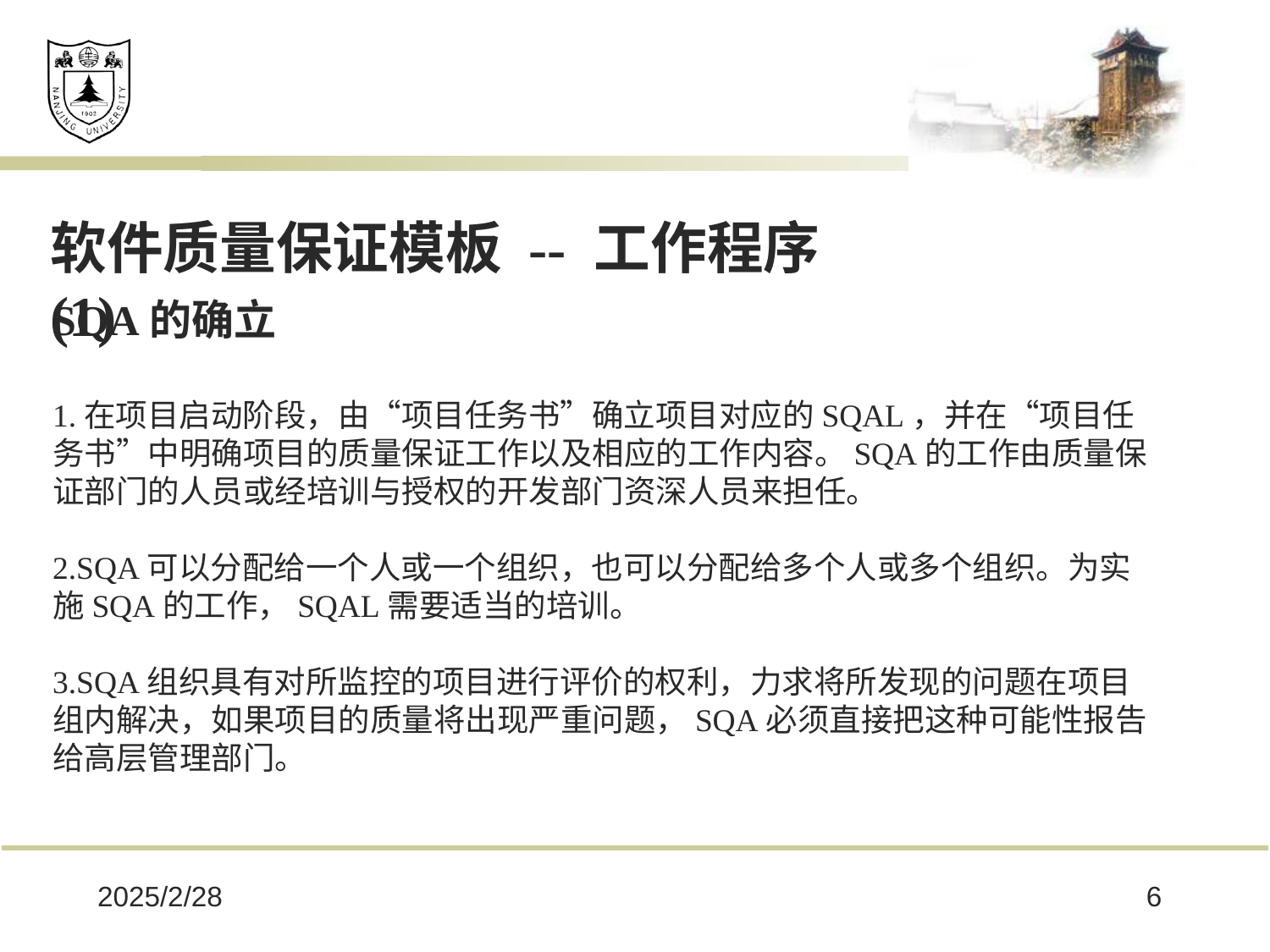

软件质量保证模板 -- 工作程序(1)
SQA的确立

1.在项目启动阶段，由“项目任务书”确立项目对应的SQAL，并在“项目任务书”中明确项目的质量保证工作以及相应的工作内容。SQA的工作由质量保证部门的人员或经培训与授权的开发部门资深人员来担任。

2.SQA可以分配给一个人或一个组织，也可以分配给多个人或多个组织。为实施SQA的工作，SQAL需要适当的培训。

3.SQA组织具有对所监控的项目进行评价的权利，力求将所发现的问题在项目组内解决，如果项目的质量将出现严重问题，SQA必须直接把这种可能性报告给高层管理部门。

2025/2/28
6